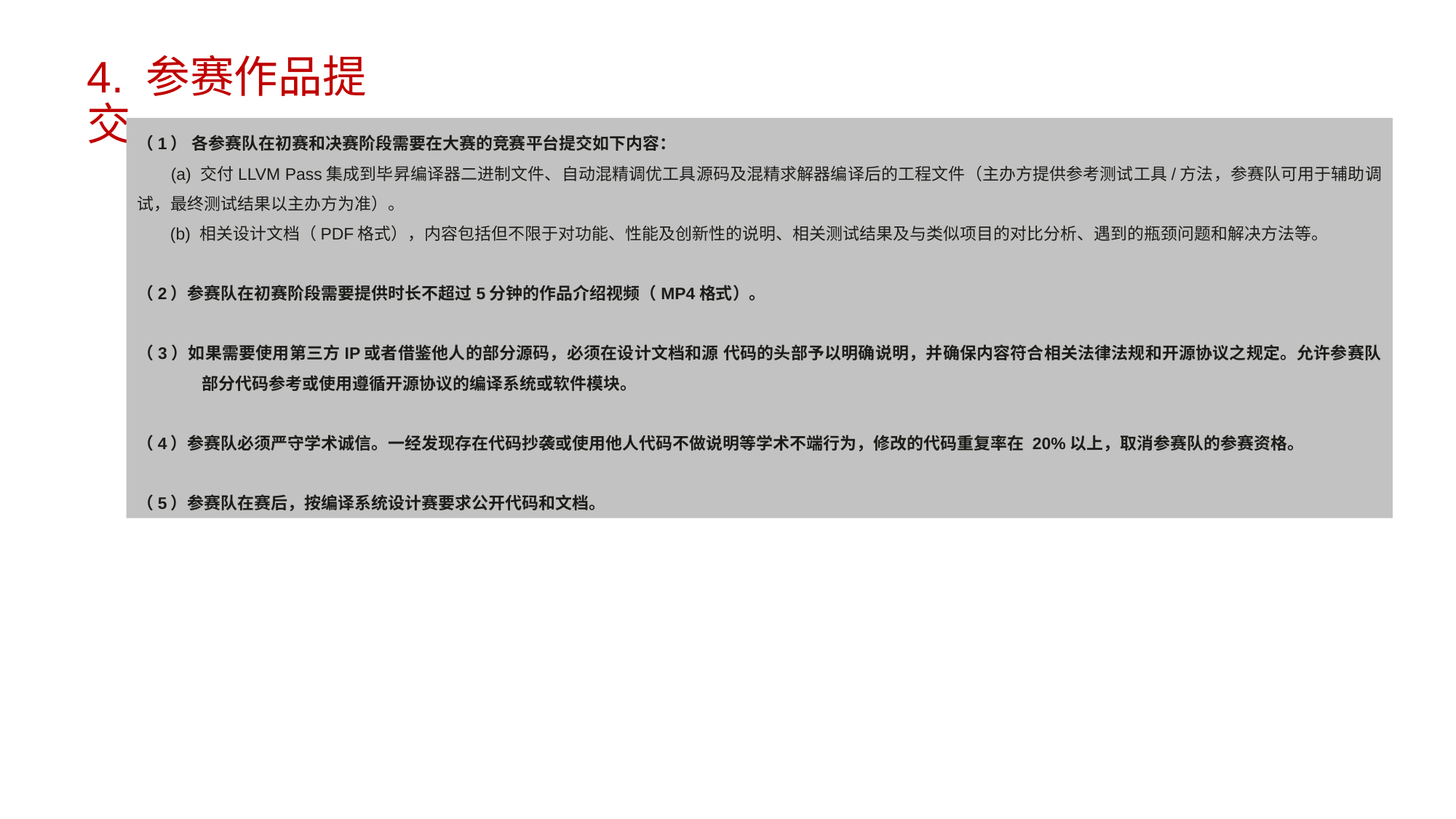

4. 参赛作品提交

（1） 各参赛队在初赛和决赛阶段需要在大赛的竞赛平台提交如下内容：
       (a) 交付LLVM Pass集成到毕昇编译器二进制文件、自动混精调优工具源码及混精求解器编译后的工程文件（主办方提供参考测试工具/方法，参赛队可用于辅助调试，最终测试结果以主办方为准）。
       (b) 相关设计文档（PDF格式），内容包括但不限于对功能、性能及创新性的说明、相关测试结果及与类似项目的对比分析、遇到的瓶颈问题和解决方法等。

（2）参赛队在初赛阶段需要提供时长不超过5分钟的作品介绍视频（MP4格式）。

（3）如果需要使用第三方IP或者借鉴他人的部分源码，必须在设计文档和源 代码的头部予以明确说明，并确保内容符合相关法律法规和开源协议之规定。允许参赛队部分代码参考或使用遵循开源协议的编译系统或软件模块。

（4）参赛队必须严守学术诚信。一经发现存在代码抄袭或使用他人代码不做说明等学术不端行为，修改的代码重复率在 20%以上，取消参赛队的参赛资格。

（5）参赛队在赛后，按编译系统设计赛要求公开代码和文档。